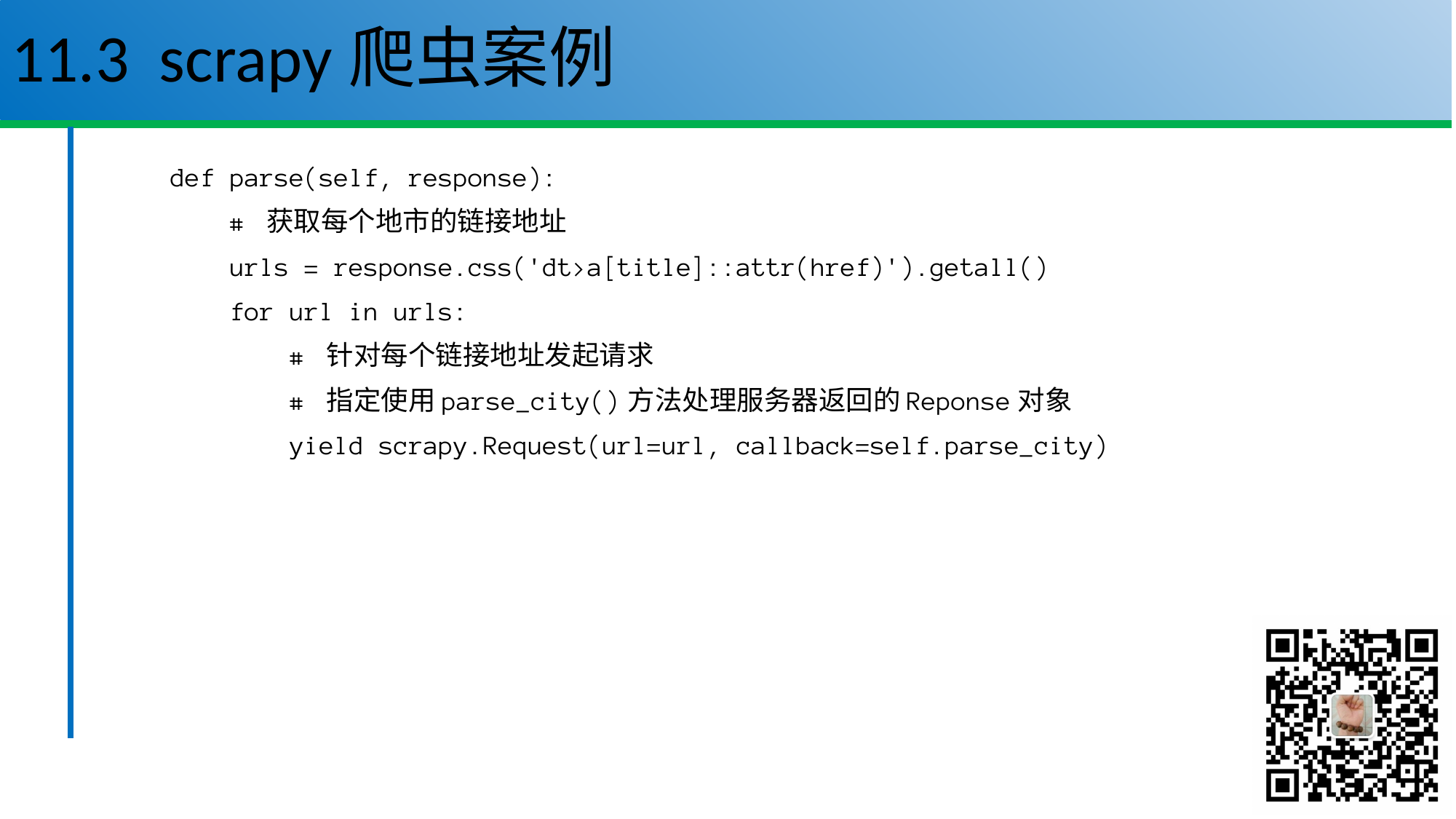

# 11.3  scrapy爬虫案例
    def parse(self, response):
        # 获取每个地市的链接地址
        urls = response.css('dt>a[title]::attr(href)').getall()
        for url in urls:
            # 针对每个链接地址发起请求
            # 指定使用parse_city()方法处理服务器返回的Reponse对象
            yield scrapy.Request(url=url, callback=self.parse_city)
42